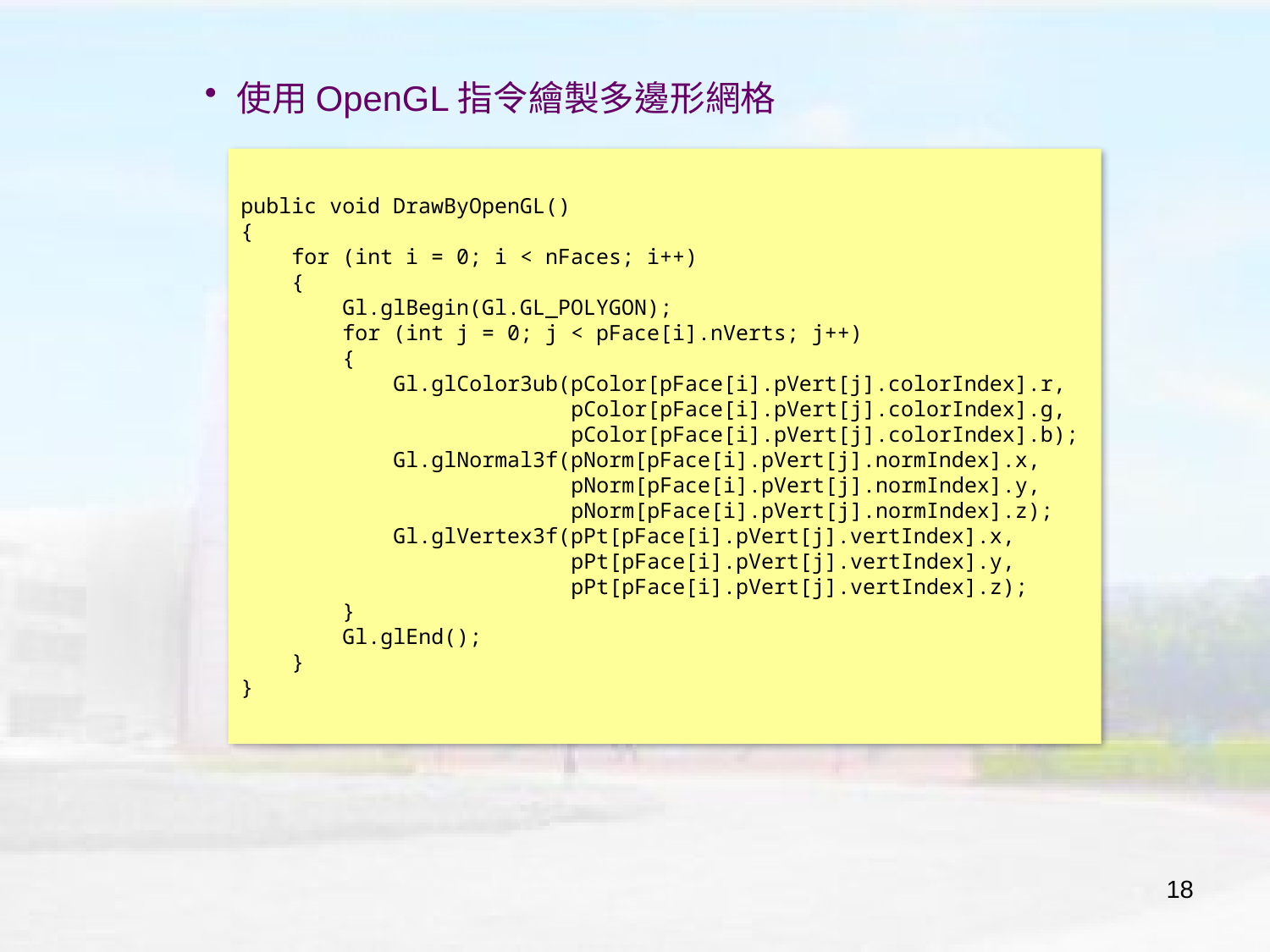

使用OpenGL指令繪製多邊形網格
public void DrawByOpenGL()
{
    for (int i = 0; i < nFaces; i++)
    {
        Gl.glBegin(Gl.GL_POLYGON);
        for (int j = 0; j < pFace[i].nVerts; j++)
        {
            Gl.glColor3ub(pColor[pFace[i].pVert[j].colorIndex].r,
                          pColor[pFace[i].pVert[j].colorIndex].g,
                          pColor[pFace[i].pVert[j].colorIndex].b);
            Gl.glNormal3f(pNorm[pFace[i].pVert[j].normIndex].x,
                          pNorm[pFace[i].pVert[j].normIndex].y,
                          pNorm[pFace[i].pVert[j].normIndex].z);
            Gl.glVertex3f(pPt[pFace[i].pVert[j].vertIndex].x,
                          pPt[pFace[i].pVert[j].vertIndex].y,
                          pPt[pFace[i].pVert[j].vertIndex].z);
        }
        Gl.glEnd();
    }
}
18